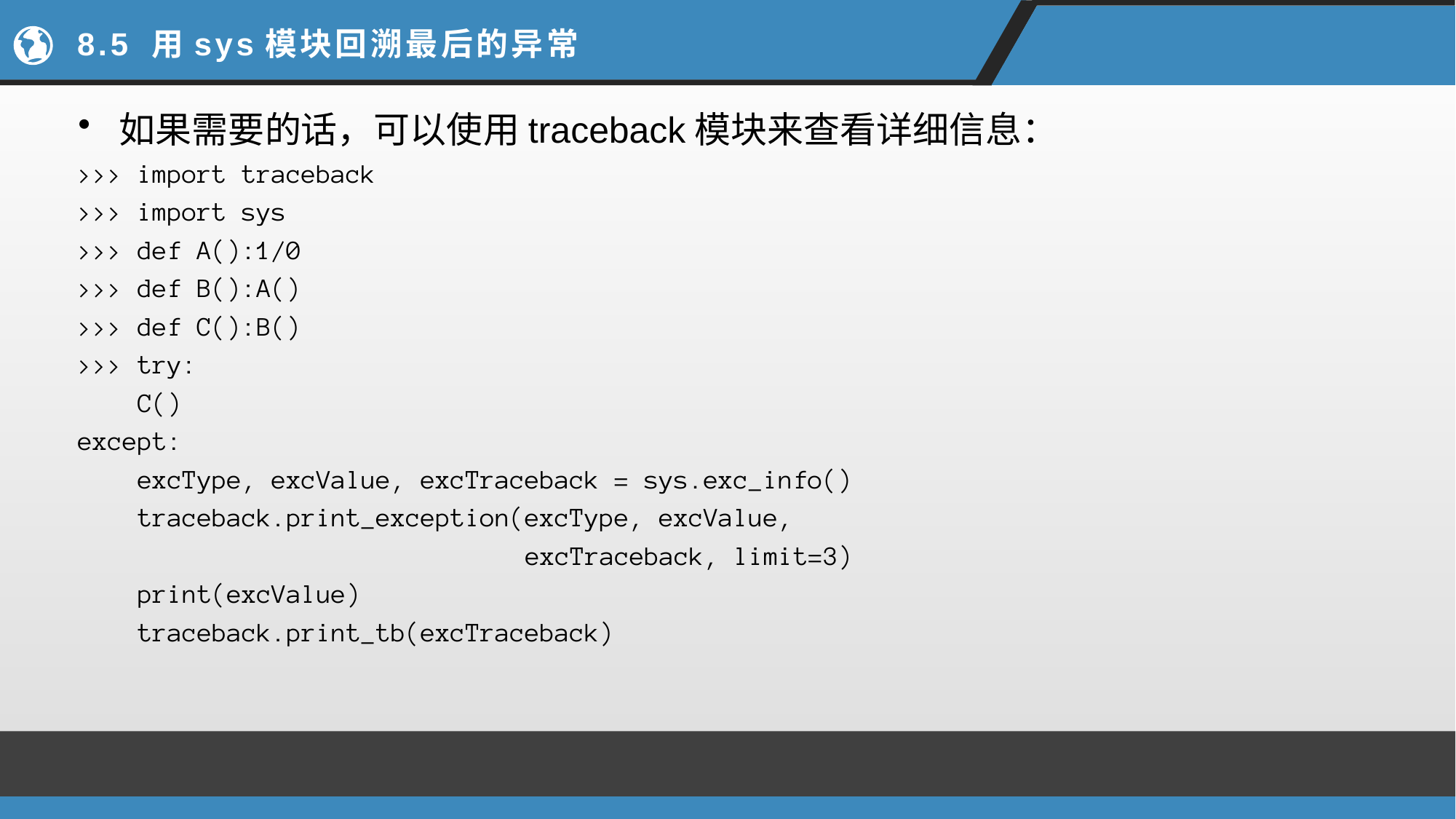

# 8.5 用sys模块回溯最后的异常

如果需要的话，可以使用traceback模块来查看详细信息：
>>> import traceback
>>> import sys
>>> def A():1/0
>>> def B():A()
>>> def C():B()
>>> try:
    C()
except:
    excType, excValue, excTraceback = sys.exc_info()
    traceback.print_exception(excType, excValue,
                              excTraceback, limit=3)
    print(excValue)
    traceback.print_tb(excTraceback)